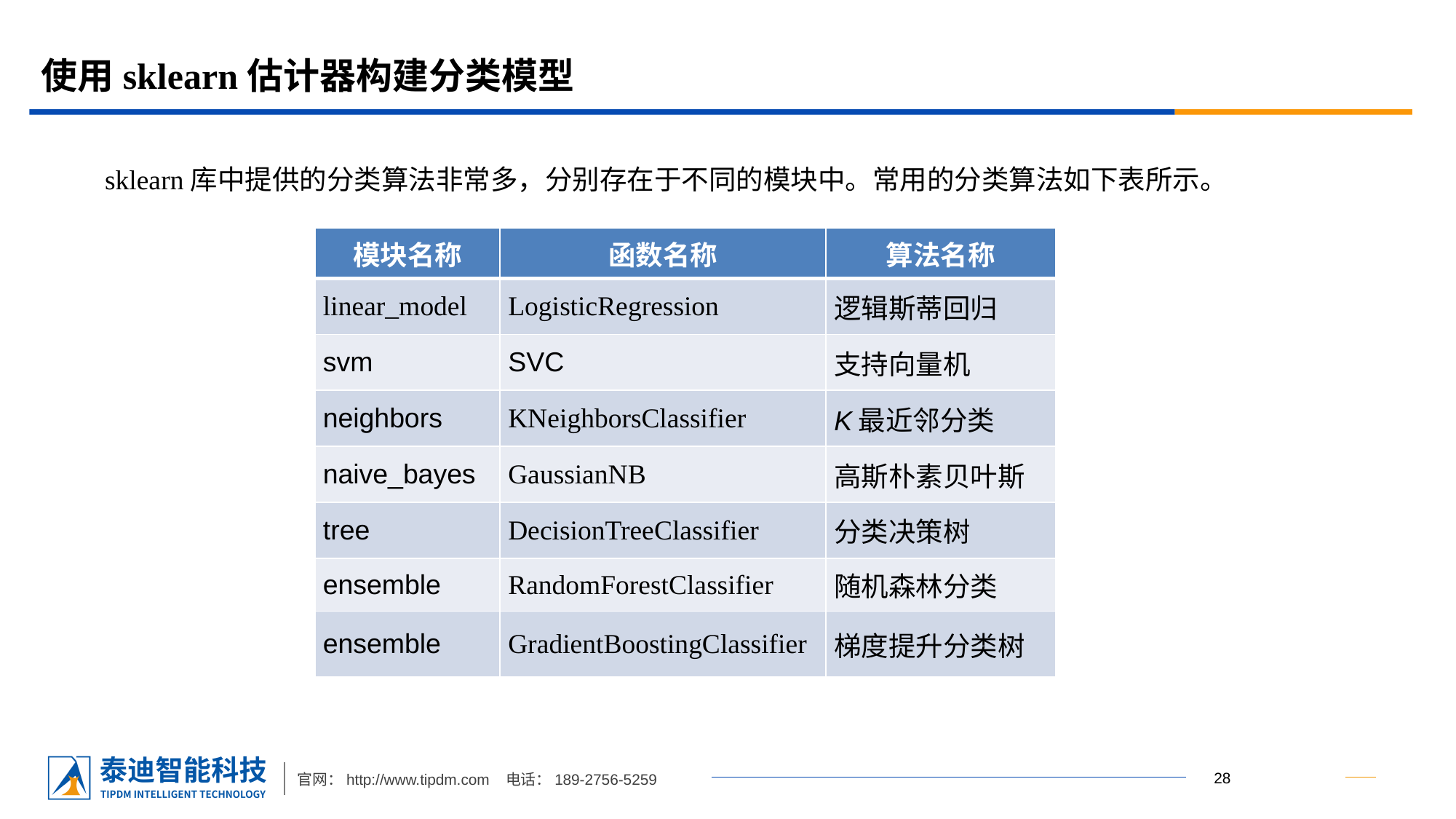

# 使用sklearn估计器构建分类模型
sklearn库中提供的分类算法非常多，分别存在于不同的模块中。常用的分类算法如下表所示。
| 模块名称 | 函数名称 | 算法名称 |
| --- | --- | --- |
| linear\_model | LogisticRegression | 逻辑斯蒂回归 |
| svm | SVC | 支持向量机 |
| neighbors | KNeighborsClassifier | K最近邻分类 |
| naive\_bayes | GaussianNB | 高斯朴素贝叶斯 |
| tree | DecisionTreeClassifier | 分类决策树 |
| ensemble | RandomForestClassifier | 随机森林分类 |
| ensemble | GradientBoostingClassifier | 梯度提升分类树 |